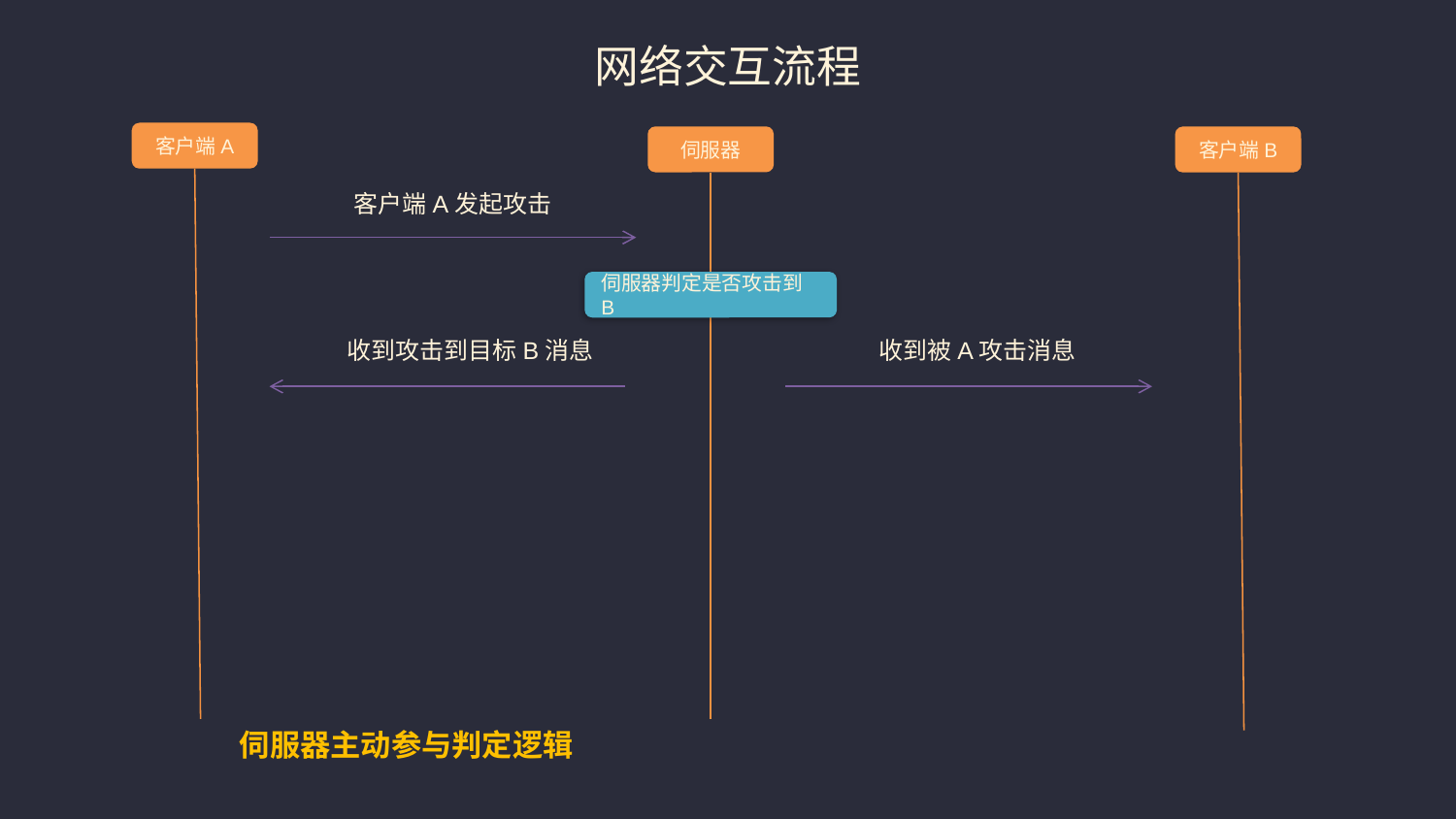

# 网络交互流程
客户端A
伺服器
客户端B
客户端A发起攻击
伺服器判定是否攻击到B
收到攻击到目标B消息
收到被A攻击消息
伺服器主动参与判定逻辑